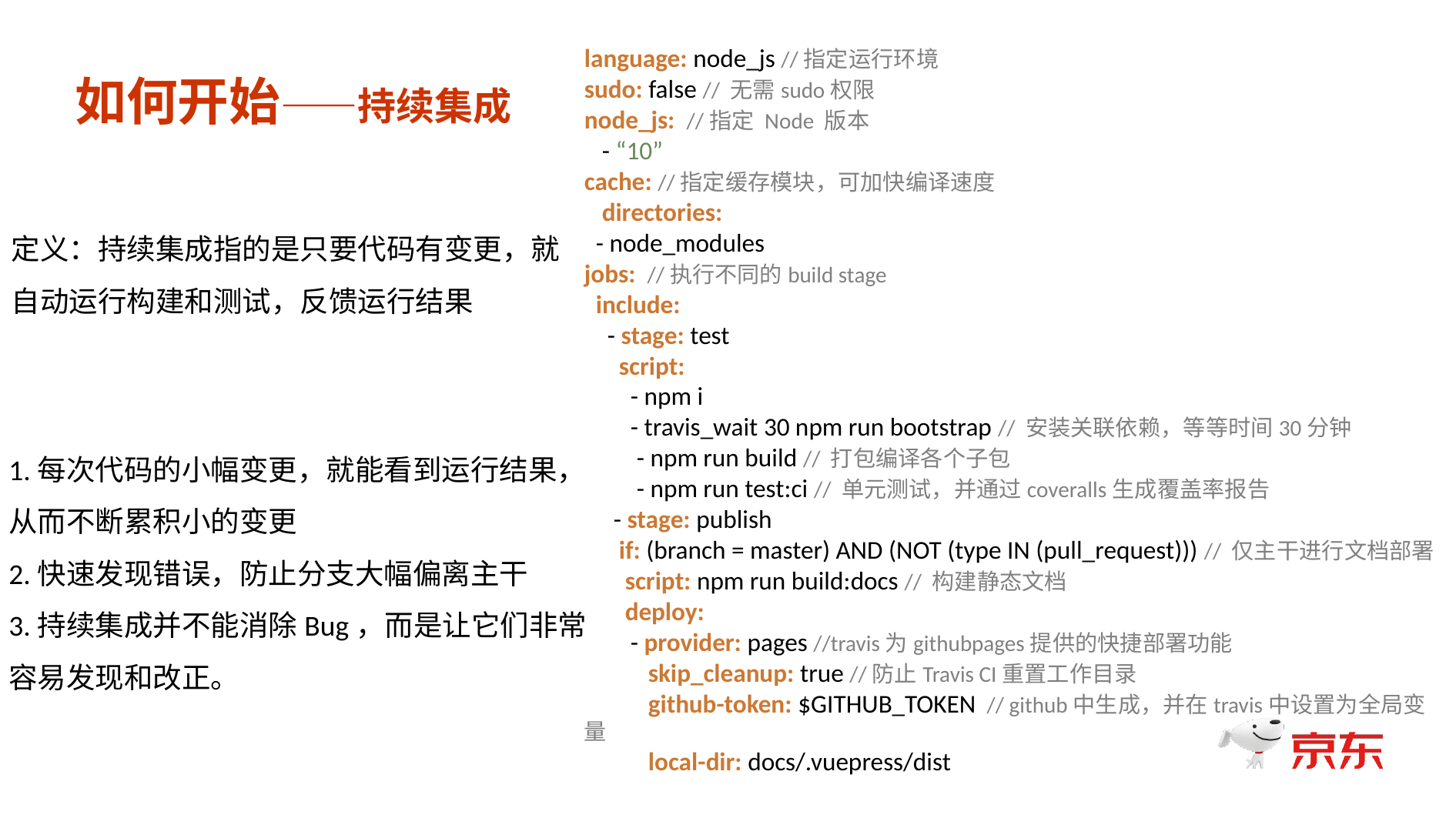

language: node_js //指定运行环境
sudo: false // 无需sudo权限
node_js:  //指定 Node 版本
  - “10”
cache: //指定缓存模块，可加快编译速度
  directories:
  - node_modules
jobs:  //执行不同的build stage
  include:
    - stage: test
      script:
        - npm i
        - travis_wait 30 npm run bootstrap // 安装关联依赖，等等时间30分钟
        - npm run build // 打包编译各个子包
        - npm run test:ci // 单元测试，并通过coveralls生成覆盖率报告
    - stage: publish
      if: (branch = master) AND (NOT (type IN (pull_request))) // 仅主干进行文档部署
      script: npm run build:docs // 构建静态文档
      deploy:
        - provider: pages //travis为githubpages提供的快捷部署功能
          skip_cleanup: true //防止Travis CI重置工作目录
          github-token: $GITHUB_TOKEN  // github中生成，并在travis中设置为全局变量
          local-dir: docs/.vuepress/dist
如何开始——持续集成
定义：持续集成指的是只要代码有变更，就自动运行构建和测试，反馈运行结果
1.每次代码的小幅变更，就能看到运行结果，从而不断累积小的变更
2.快速发现错误，防止分支大幅偏离主干
3.持续集成并不能消除Bug，而是让它们非常容易发现和改正。